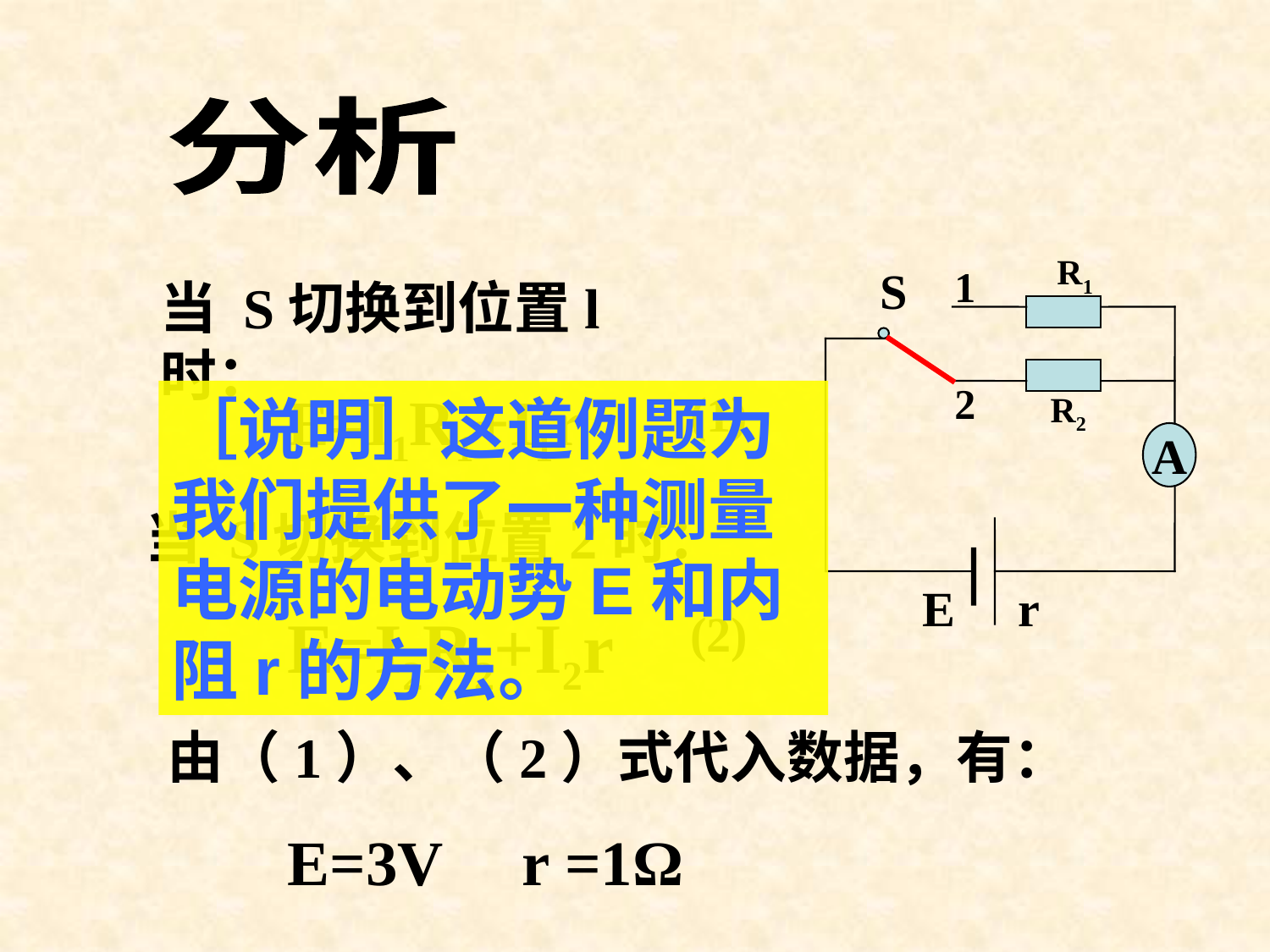

分析
R1
S
1

2

R2

A

E

r
当 S切换到位置l时：
E=I1R1+I1r
(1)
［说明］这道例题为我们提供了一种测量电源的电动势E和内阻r的方法。
当 S切换到位置2时：
E=I2R2+I2r
(2)
由（1）、（2）式代入数据，有：
E=3V     r =1Ω